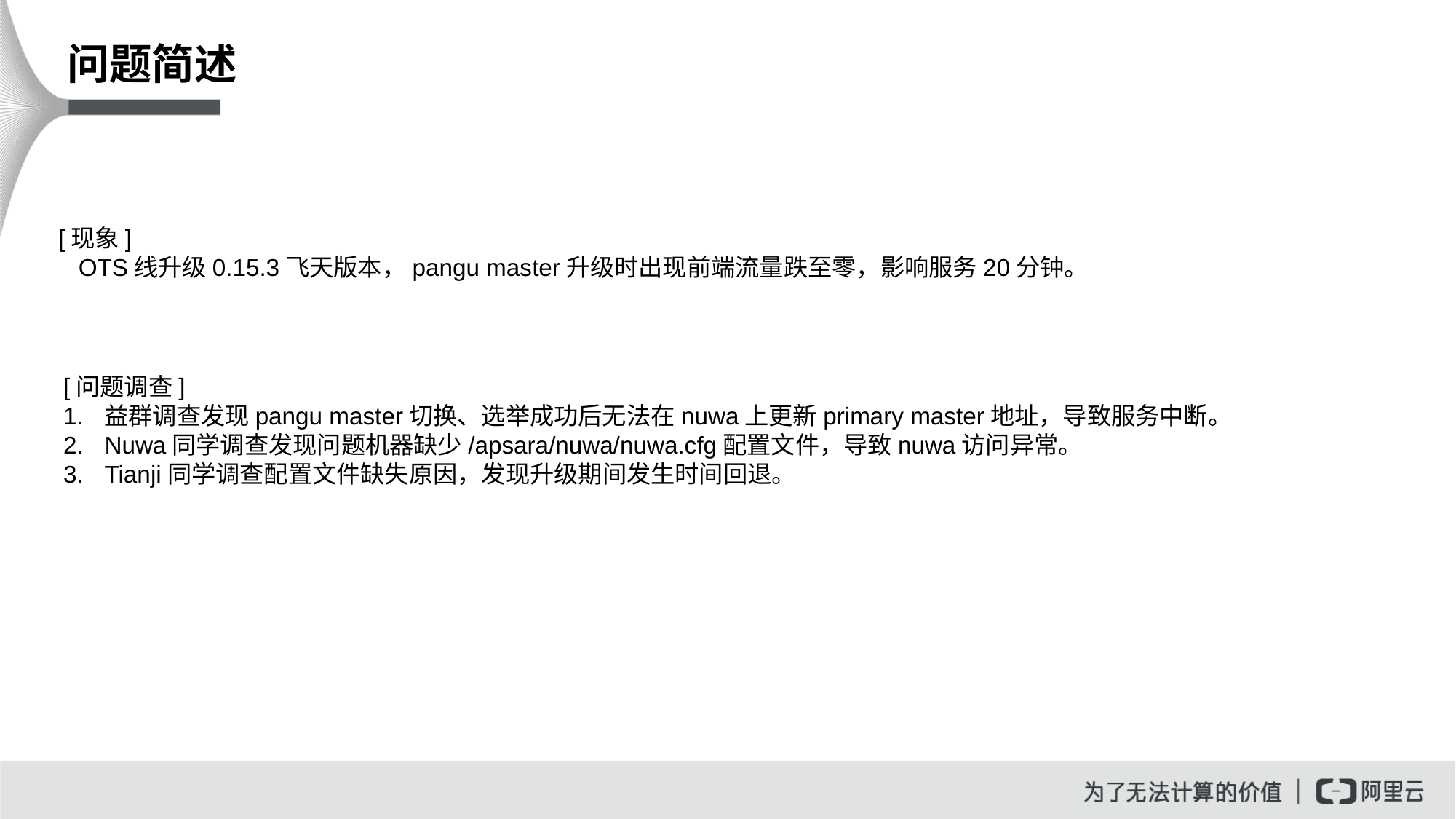

问题简述

[现象]
   OTS线升级0.15.3飞天版本，pangu master升级时出现前端流量跌至零，影响服务20分钟。
[问题调查]
益群调查发现pangu master切换、选举成功后无法在nuwa上更新primary master地址，导致服务中断。
Nuwa同学调查发现问题机器缺少/apsara/nuwa/nuwa.cfg配置文件，导致nuwa访问异常。
Tianji同学调查配置文件缺失原因，发现升级期间发生时间回退。